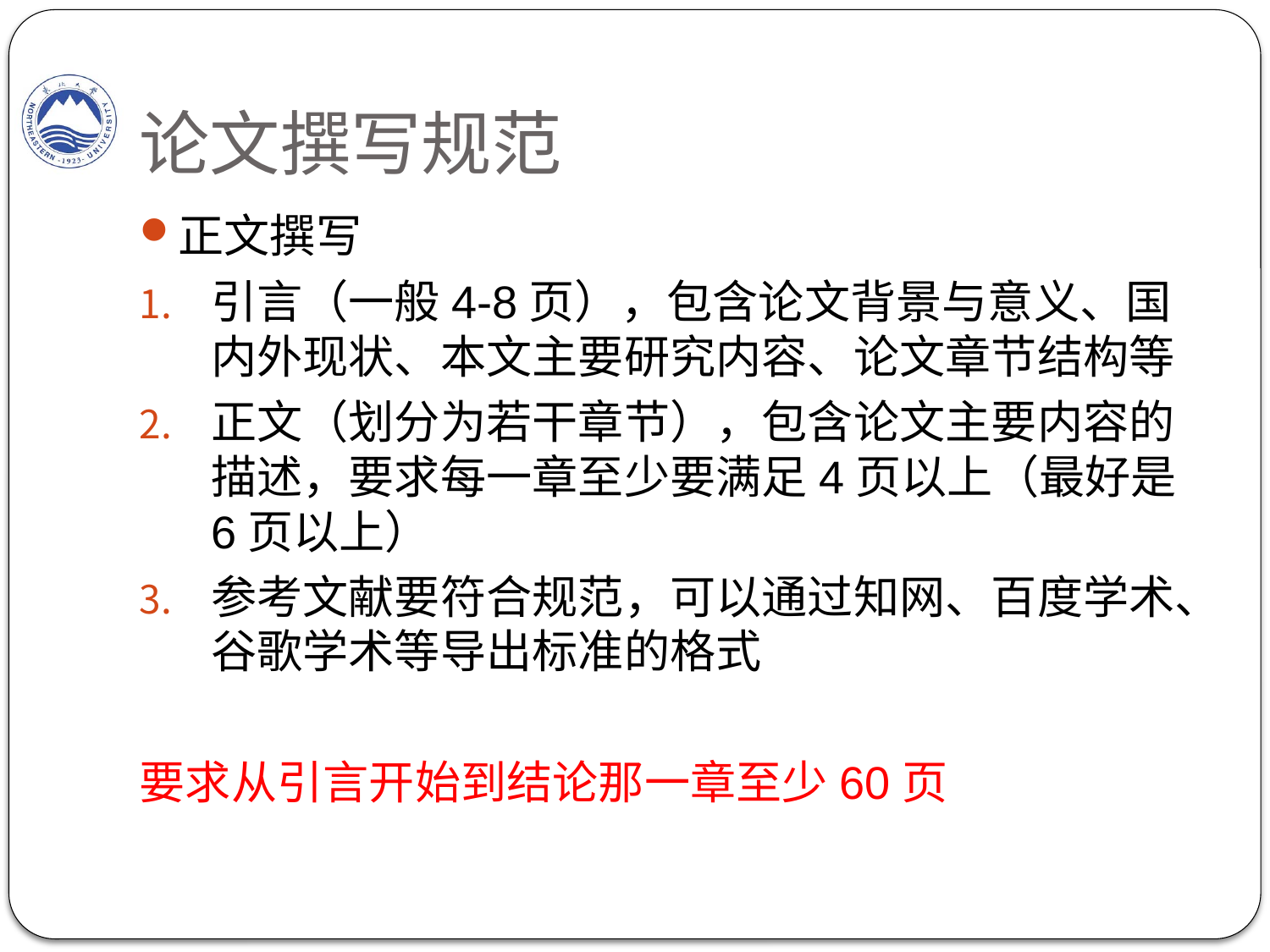

# 论文撰写规范
正文撰写
引言（一般4-8页），包含论文背景与意义、国内外现状、本文主要研究内容、论文章节结构等
正文（划分为若干章节），包含论文主要内容的描述，要求每一章至少要满足4页以上（最好是6页以上）
参考文献要符合规范，可以通过知网、百度学术、谷歌学术等导出标准的格式

要求从引言开始到结论那一章至少60页